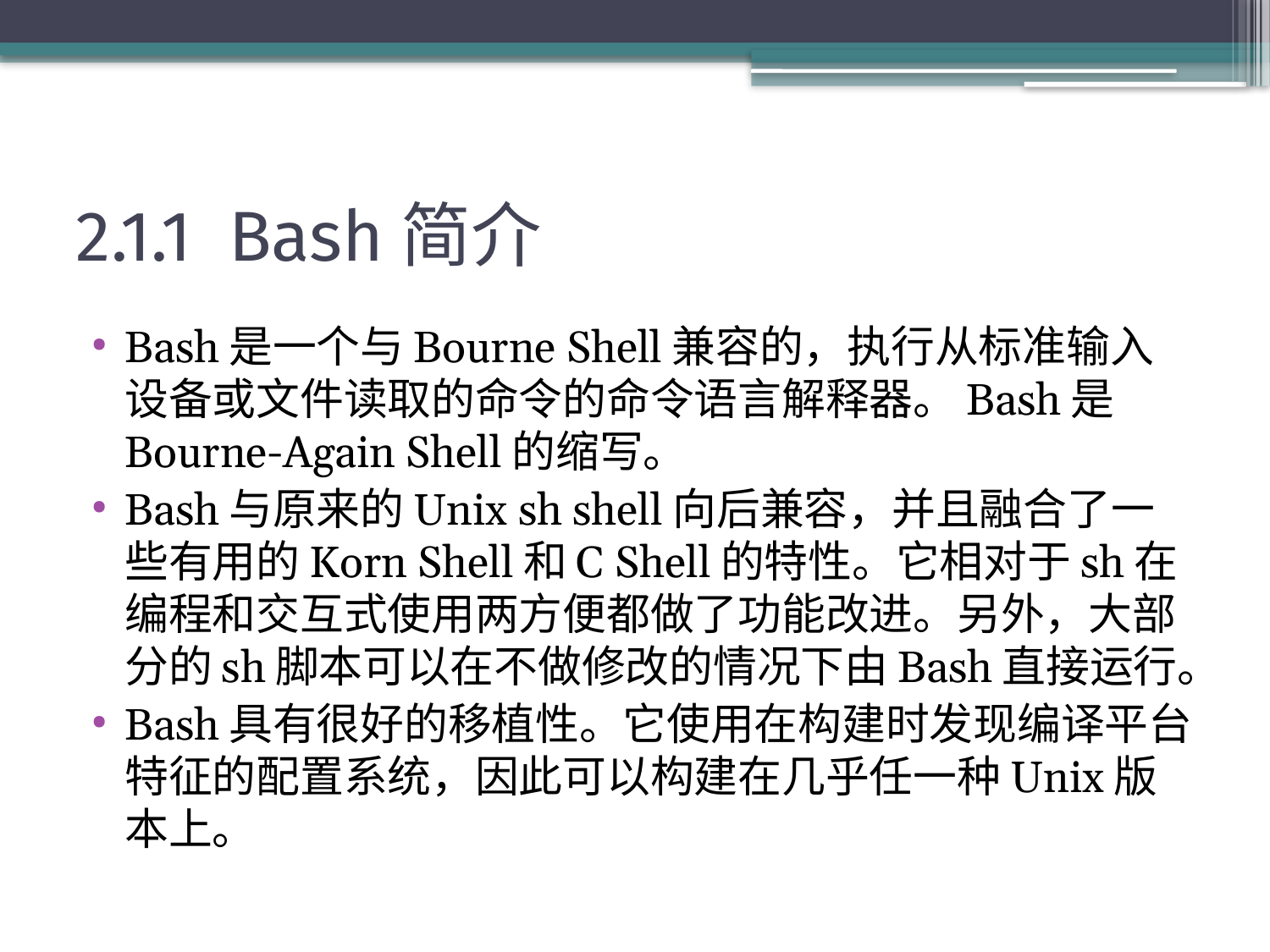

# 2.1.1  Bash简介
Bash是一个与Bourne Shell兼容的，执行从标准输入设备或文件读取的命令的命令语言解释器。Bash是Bourne-Again Shell的缩写。
Bash与原来的Unix sh shell向后兼容，并且融合了一些有用的Korn Shell和C Shell的特性。它相对于sh在编程和交互式使用两方便都做了功能改进。另外，大部分的sh脚本可以在不做修改的情况下由Bash直接运行。
Bash具有很好的移植性。它使用在构建时发现编译平台特征的配置系统，因此可以构建在几乎任一种Unix版本上。